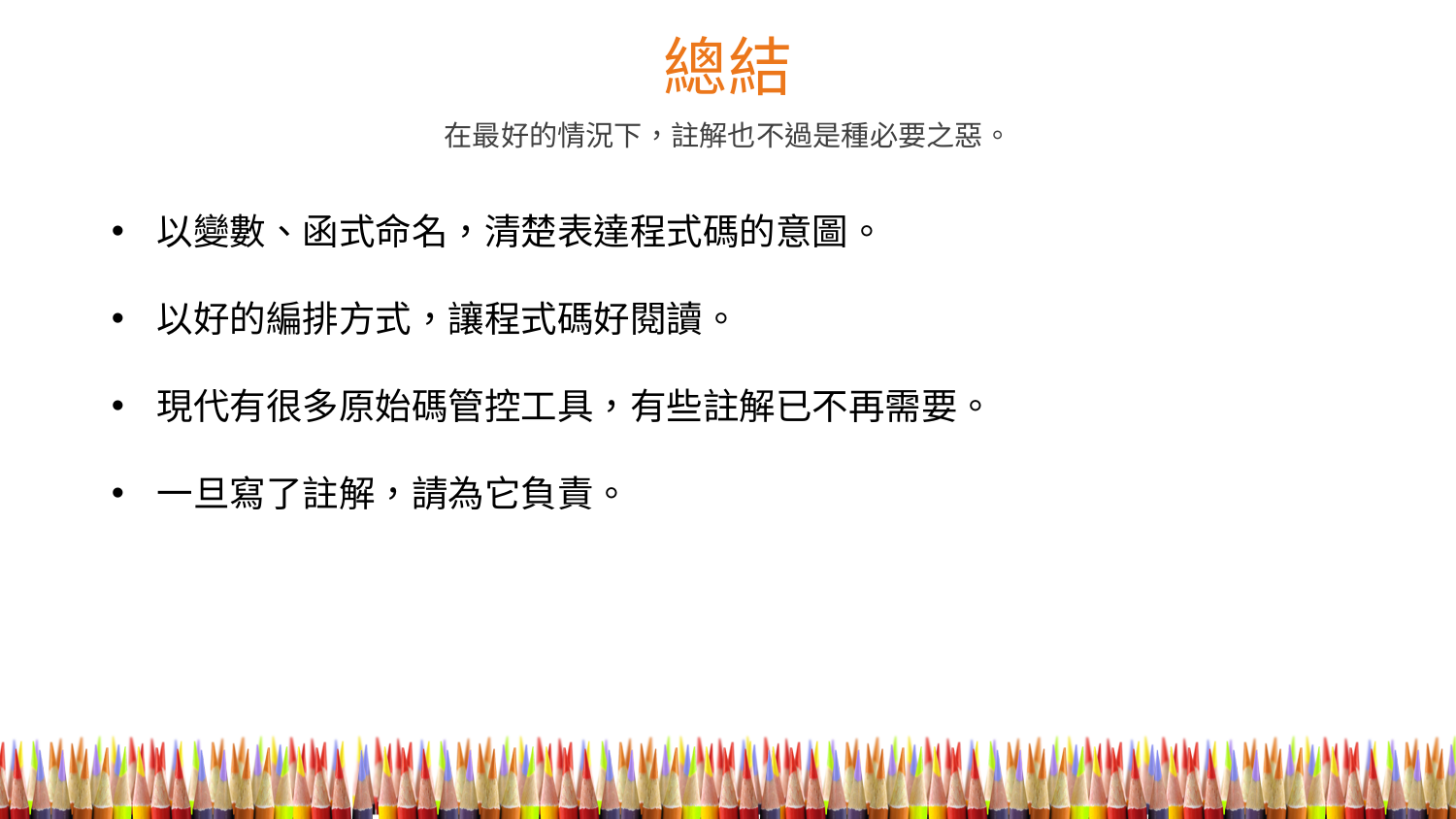

總結
在最好的情況下，註解也不過是種必要之惡。
以變數、函式命名，清楚表達程式碼的意圖。

以好的編排方式，讓程式碼好閱讀。

現代有很多原始碼管控工具，有些註解已不再需要。

一旦寫了註解，請為它負責。